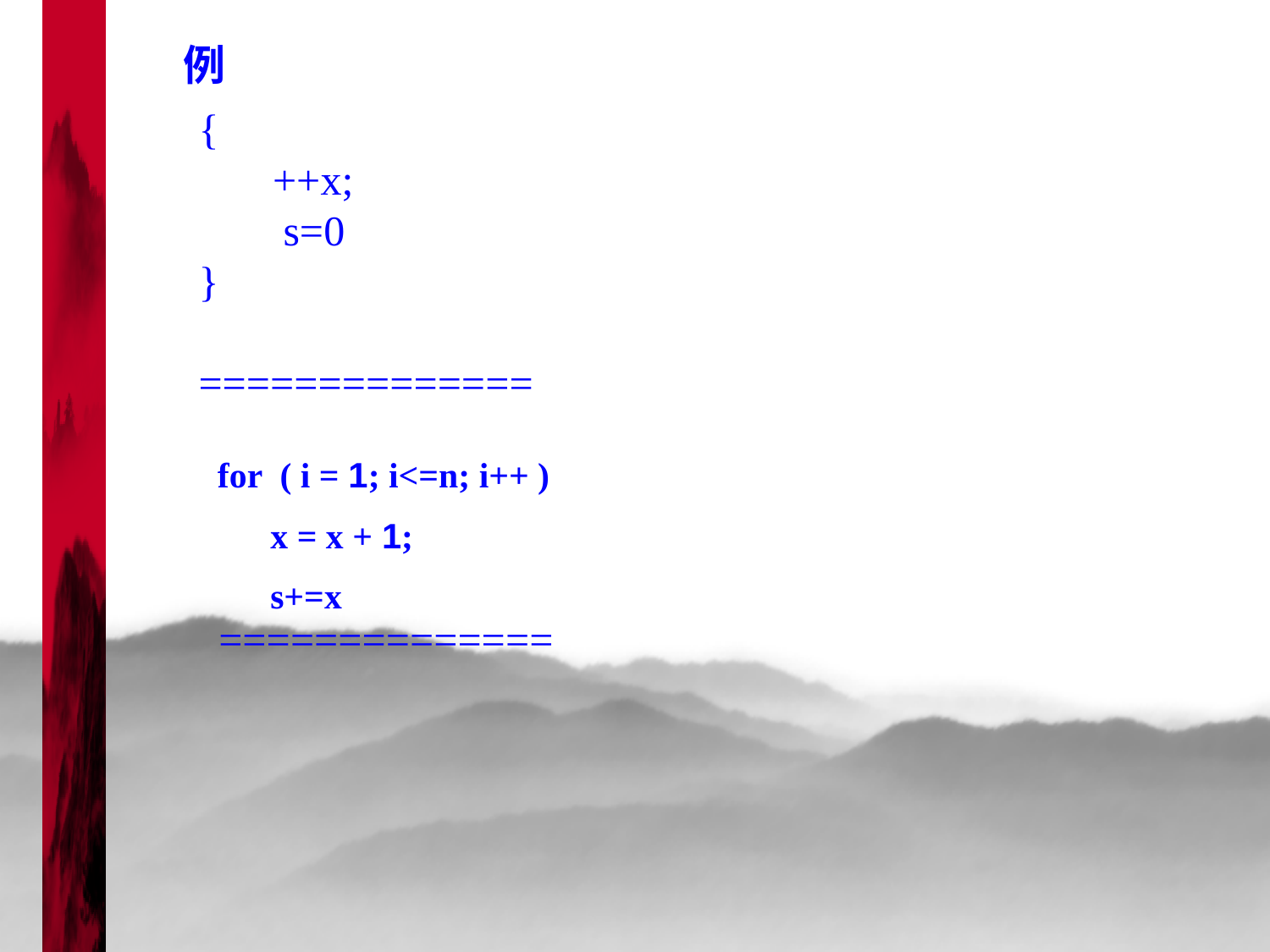

例
{
       ++x;
        s=0
}

==============
for  ( i = 1; i<=n; i++ )
x = x + 1;
s+=x
==============